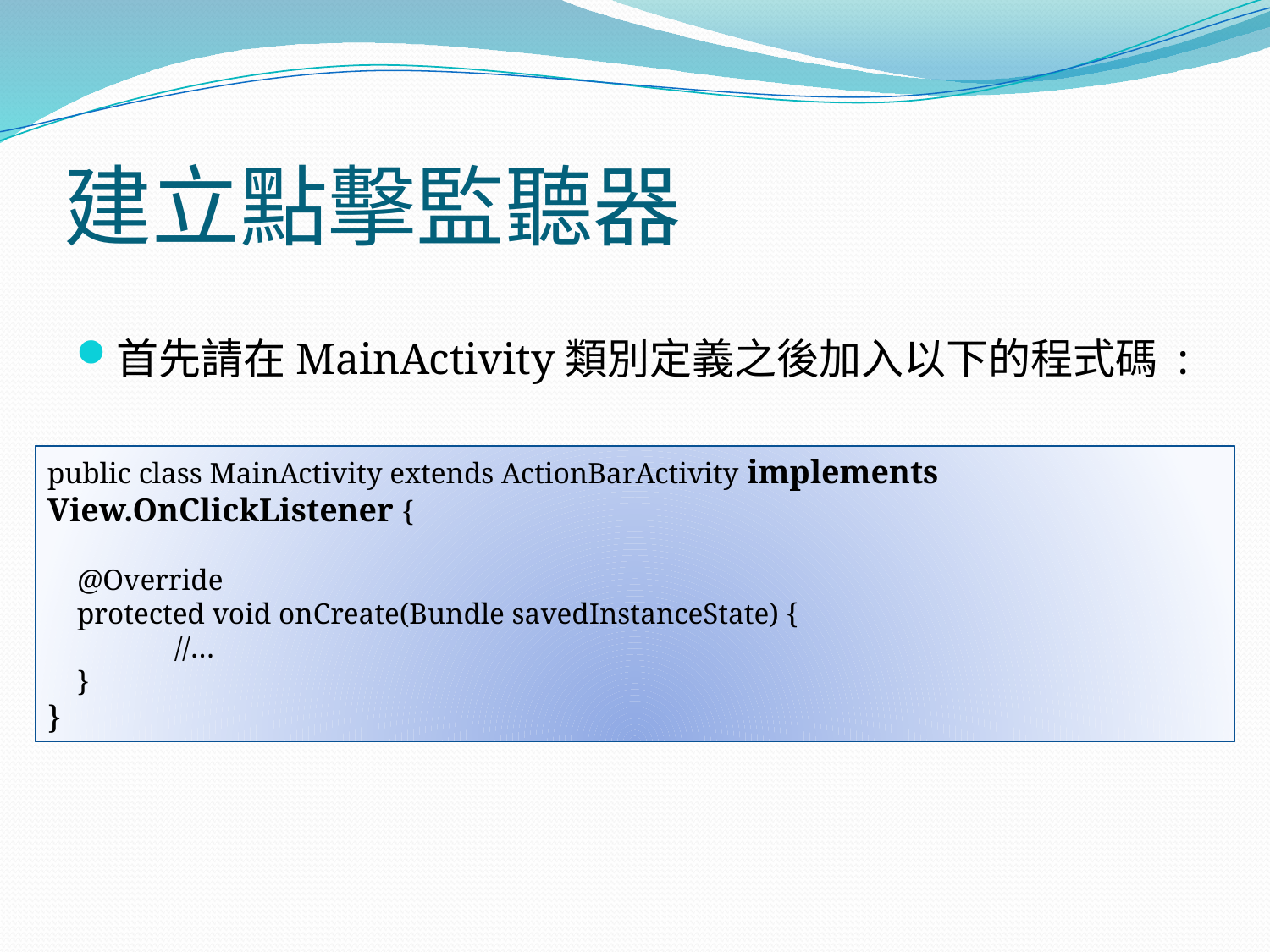

# 建立點擊監聽器
首先請在MainActivity類別定義之後加入以下的程式碼 :

public class MainActivity extends ActionBarActivity implements View.OnClickListener {

    @Override
    protected void onCreate(Bundle savedInstanceState) {
	//…
    }
}